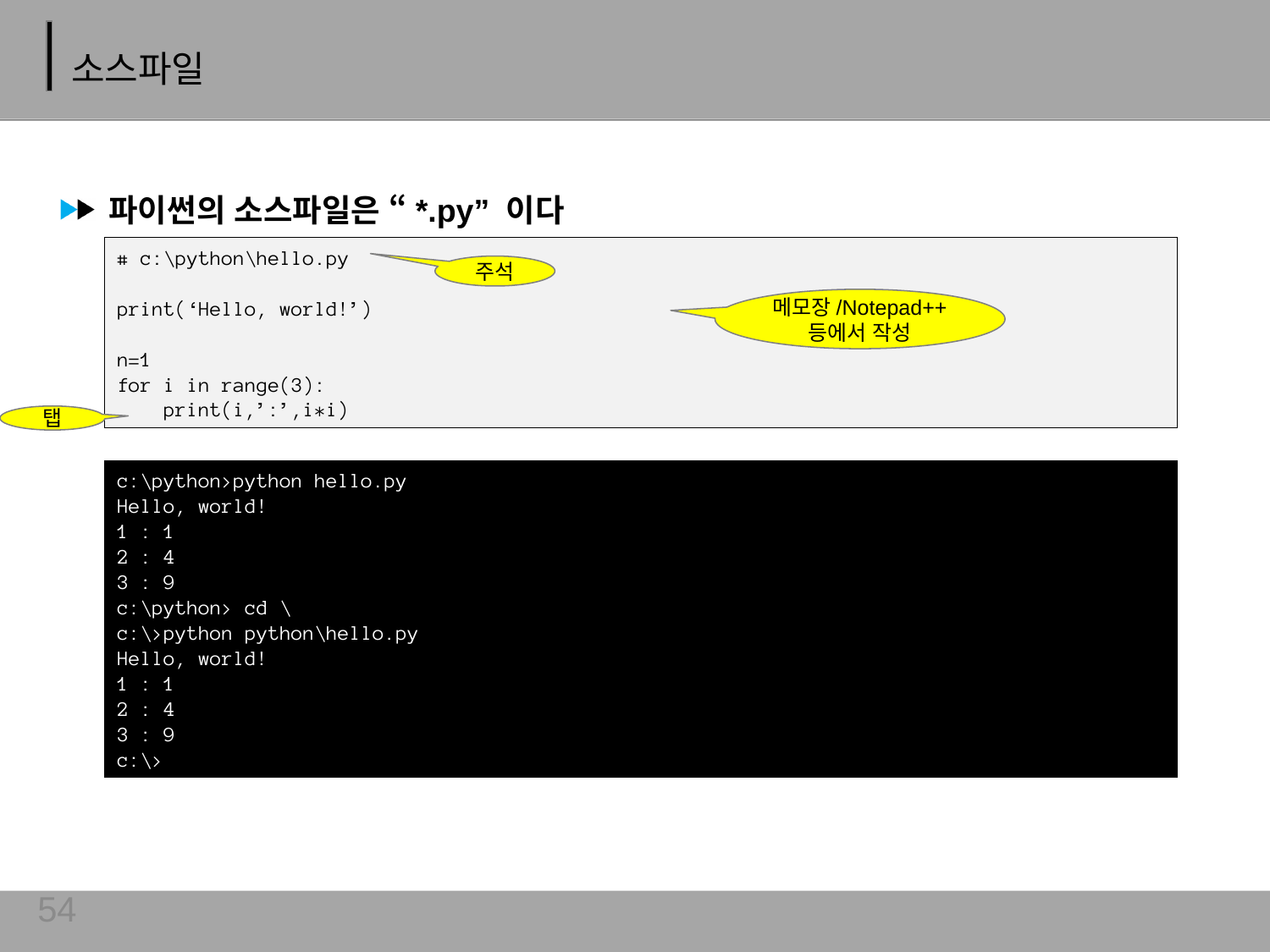

# 소스파일
파이썬의 소스파일은 “*.py” 이다
# c:\python\hello.py

print(‘Hello, world!’)

n=1
for i in range(3):
    print(i,’:’,i*i)
주석
메모장/Notepad++
등에서 작성
탭
c:\python>python hello.py
Hello, world!
1 : 1
2 : 4
3 : 9
c:\python> cd \
c:\>python python\hello.py
Hello, world!
1 : 1
2 : 4
3 : 9
c:\>
54